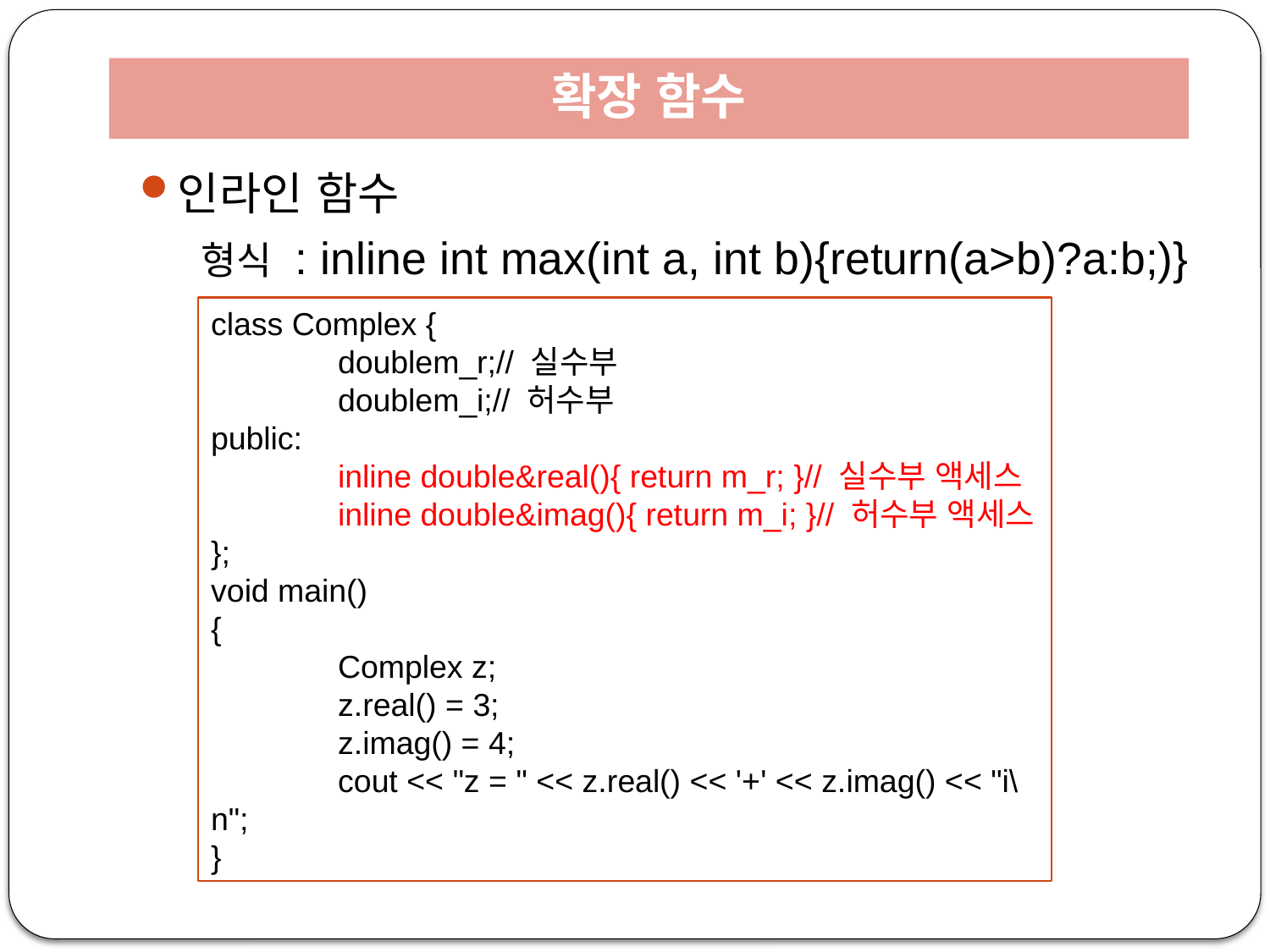

# 확장 함수
인라인 함수
    형식 : inline int max(int a, int b){return(a>b)?a:b;)}

class Complex {
	doublem_r;// 실수부
	doublem_i;// 허수부
public:
	inline double&real(){ return m_r; }// 실수부 액세스
	inline double&imag(){ return m_i; }// 허수부 액세스
};
void main()
{
	Complex z;
	z.real() = 3;
	z.imag() = 4;
	cout << "z = " << z.real() << '+' << z.imag() << "i\n";
}